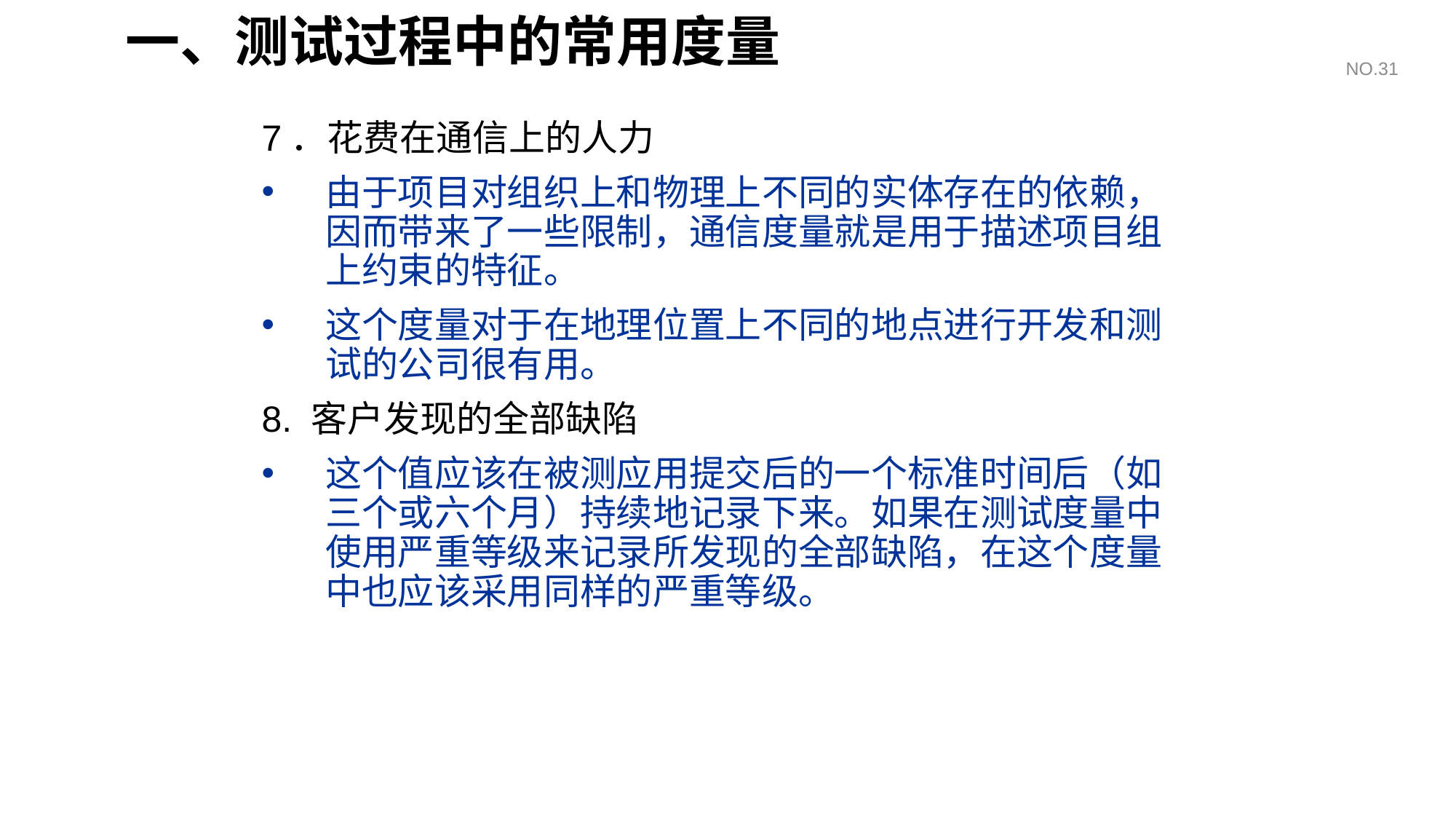

# 一、测试过程中的常用度量
NO.31
7．花费在通信上的人力
由于项目对组织上和物理上不同的实体存在的依赖，因而带来了一些限制，通信度量就是用于描述项目组上约束的特征。
这个度量对于在地理位置上不同的地点进行开发和测试的公司很有用。
8. 客户发现的全部缺陷
这个值应该在被测应用提交后的一个标准时间后（如三个或六个月）持续地记录下来。如果在测试度量中使用严重等级来记录所发现的全部缺陷，在这个度量中也应该采用同样的严重等级。